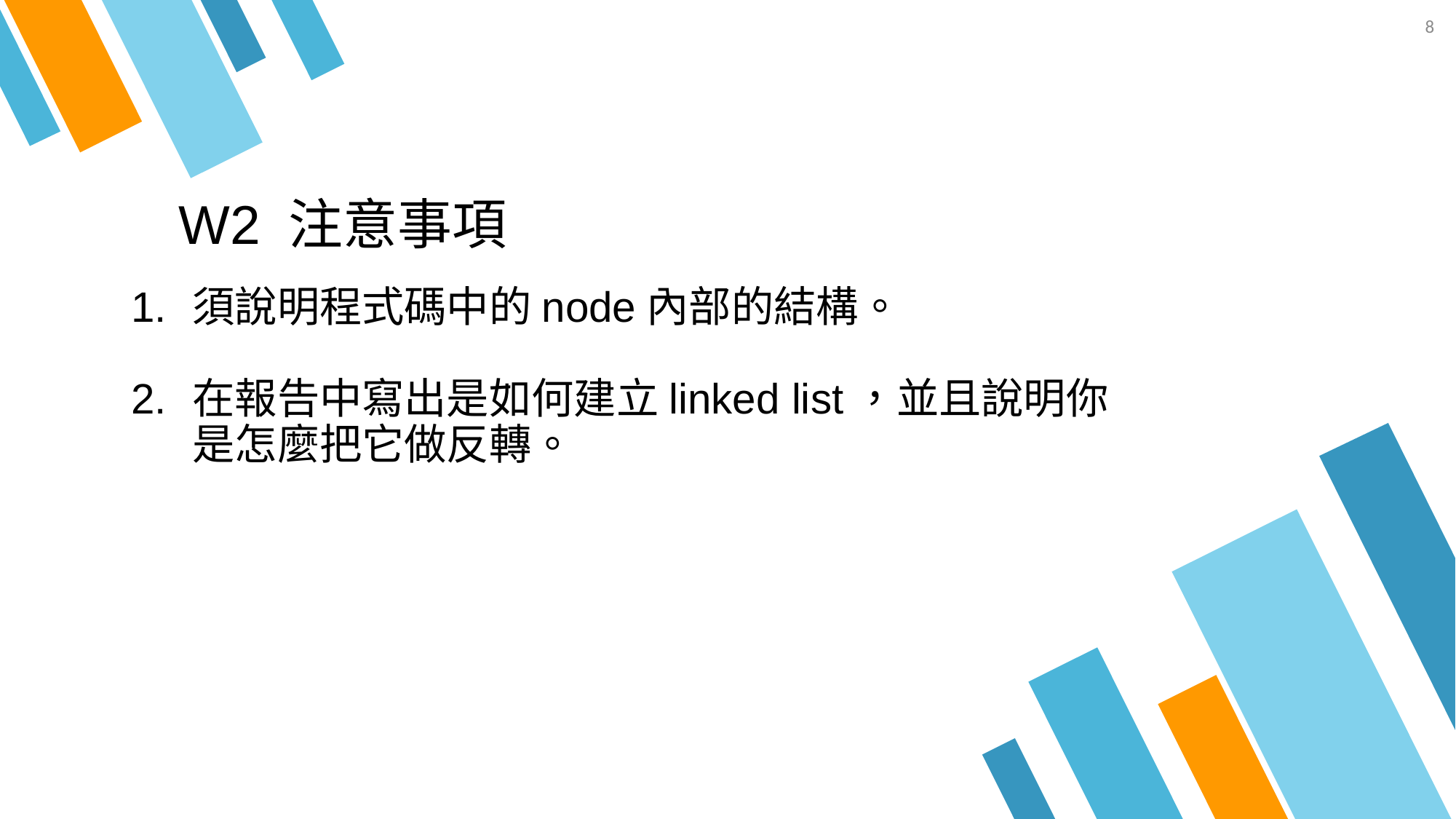

8
# W2 注意事項
須說明程式碼中的node內部的結構。

在報告中寫出是如何建立linked list，並且說明你是怎麼把它做反轉。